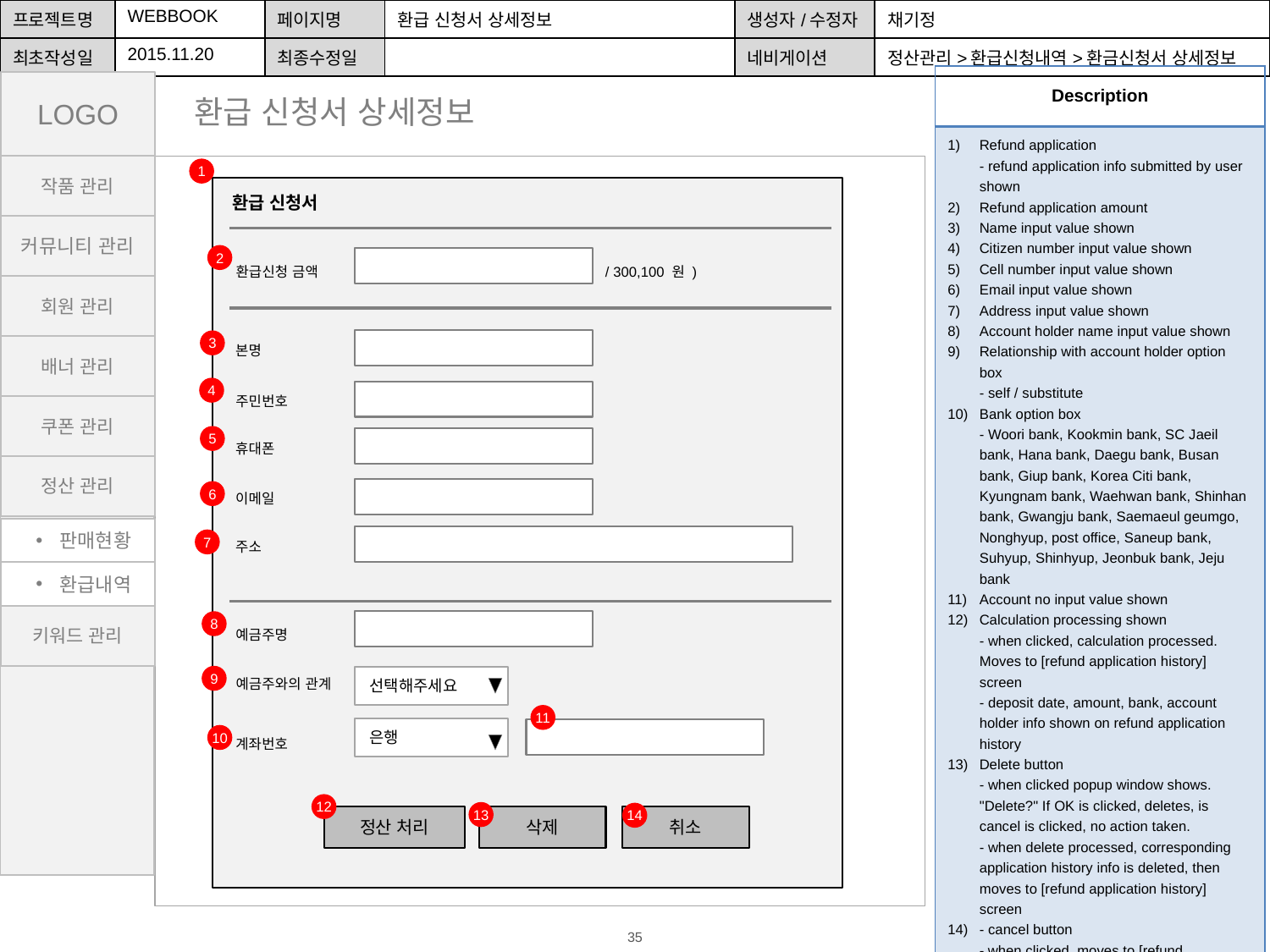

| 프로젝트명 | WEBBOOK | 페이지명 | 환급 신청서 상세정보 | 생성자/수정자 | 채기정 |
| --- | --- | --- | --- | --- | --- |
| 최초작성일 | 2015.11.20 | 최종수정일 |  | 네비게이션 | 정산관리>환급신청내역>환금신청서 상세정보 |
| Description |
| --- |
| Refund application - refund application info submitted by user shown Refund application amount Name input value shown Citizen number input value shown Cell number input value shown Email input value shown Address input value shown Account holder name input value shown Relationship with account holder option box - self / substitute Bank option box - Woori bank, Kookmin bank, SC Jaeil bank, Hana bank, Daegu bank, Busan bank, Giup bank, Korea Citi bank, Kyungnam bank, Waehwan bank, Shinhan bank, Gwangju bank, Saemaeul geumgo, Nonghyup, post office, Saneup bank, Suhyup, Shinhyup, Jeonbuk bank, Jeju bank Account no input value shown Calculation processing shown - when clicked, calculation processed. Moves to [refund application history] screen - deposit date, amount, bank, account holder info shown on refund application history Delete button - when clicked popup window shows. "Delete?" If OK is clicked, deletes, is cancel is clicked, no action taken. - when delete processed, corresponding application history info is deleted, then moves to [refund application history] screen - cancel button - when clicked, moves to [refund application history] screen |
LOGO
환급 신청서 상세정보

작품 관리
1

환급 신청서
커뮤니티 관리
2
/ 300,100 원 )
환급신청 금액

회원 관리
본명
3

배너 관리
4
주민번호

쿠폰 관리
휴대폰
5

정산 관리
이메일

6

판매현황
주소

7
환급내역
키워드 관리
8
예금주명

예금주와의 관계
9
선택해주세요

11
은행

계좌번호
10

12
13
14
정산 처리
삭제
취소